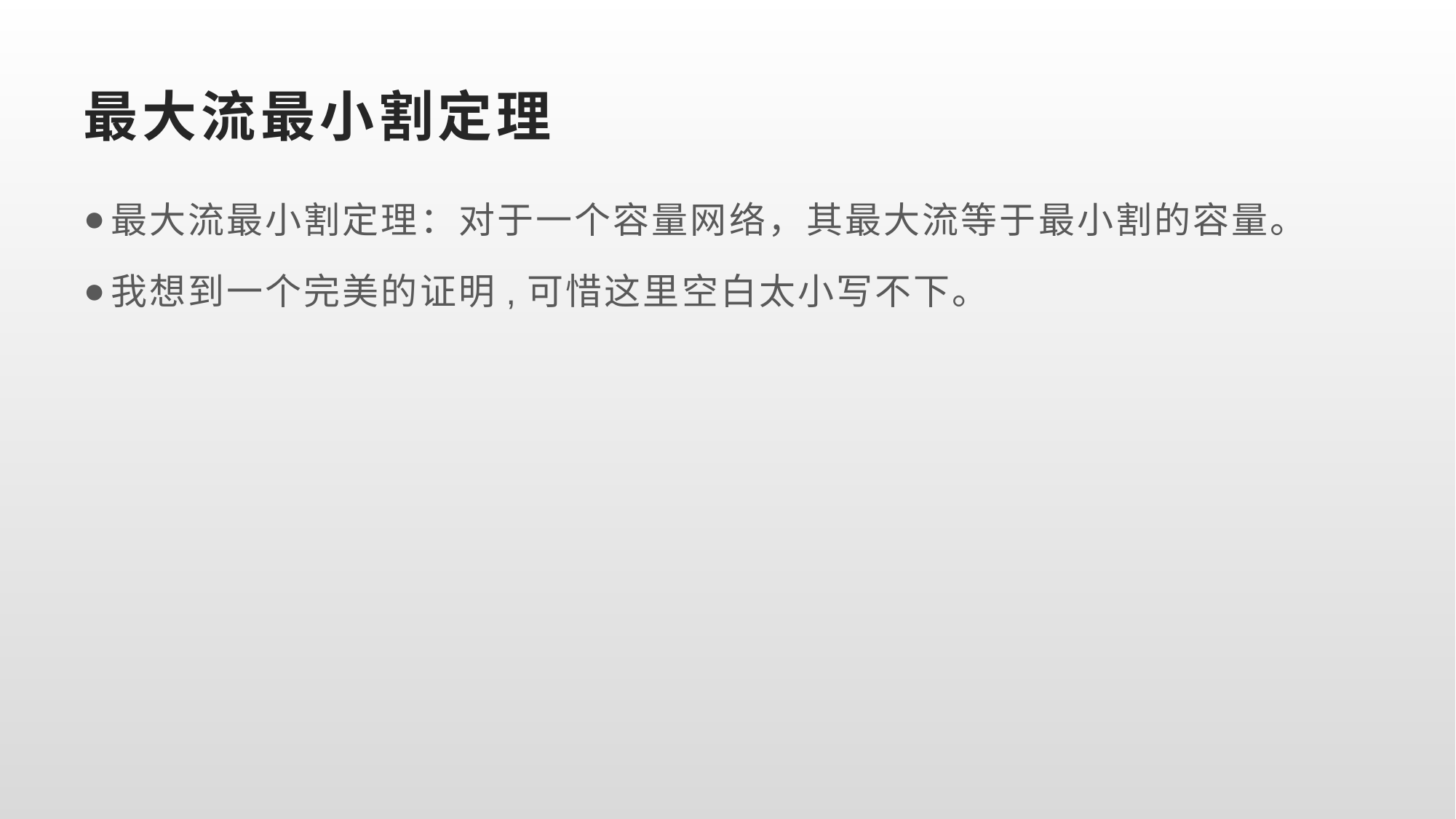

# 最大流最小割定理
最大流最小割定理：对于一个容量网络，其最大流等于最小割的容量。
我想到一个完美的证明,可惜这里空白太小写不下。